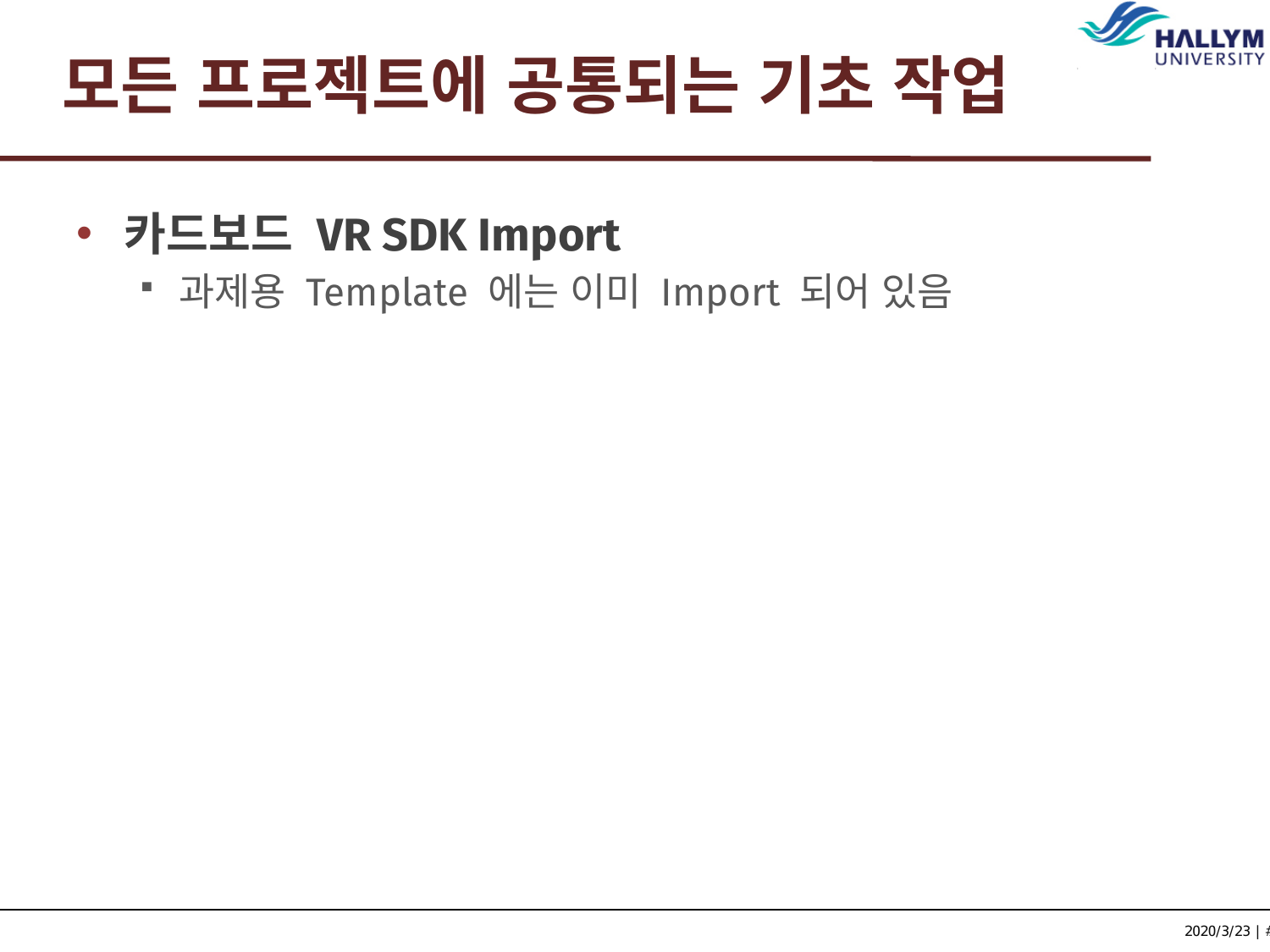

# 모든 프로젝트에 공통되는 기초 작업
카드보드 VR SDK Import
과제용 Template 에는 이미 Import 되어 있음